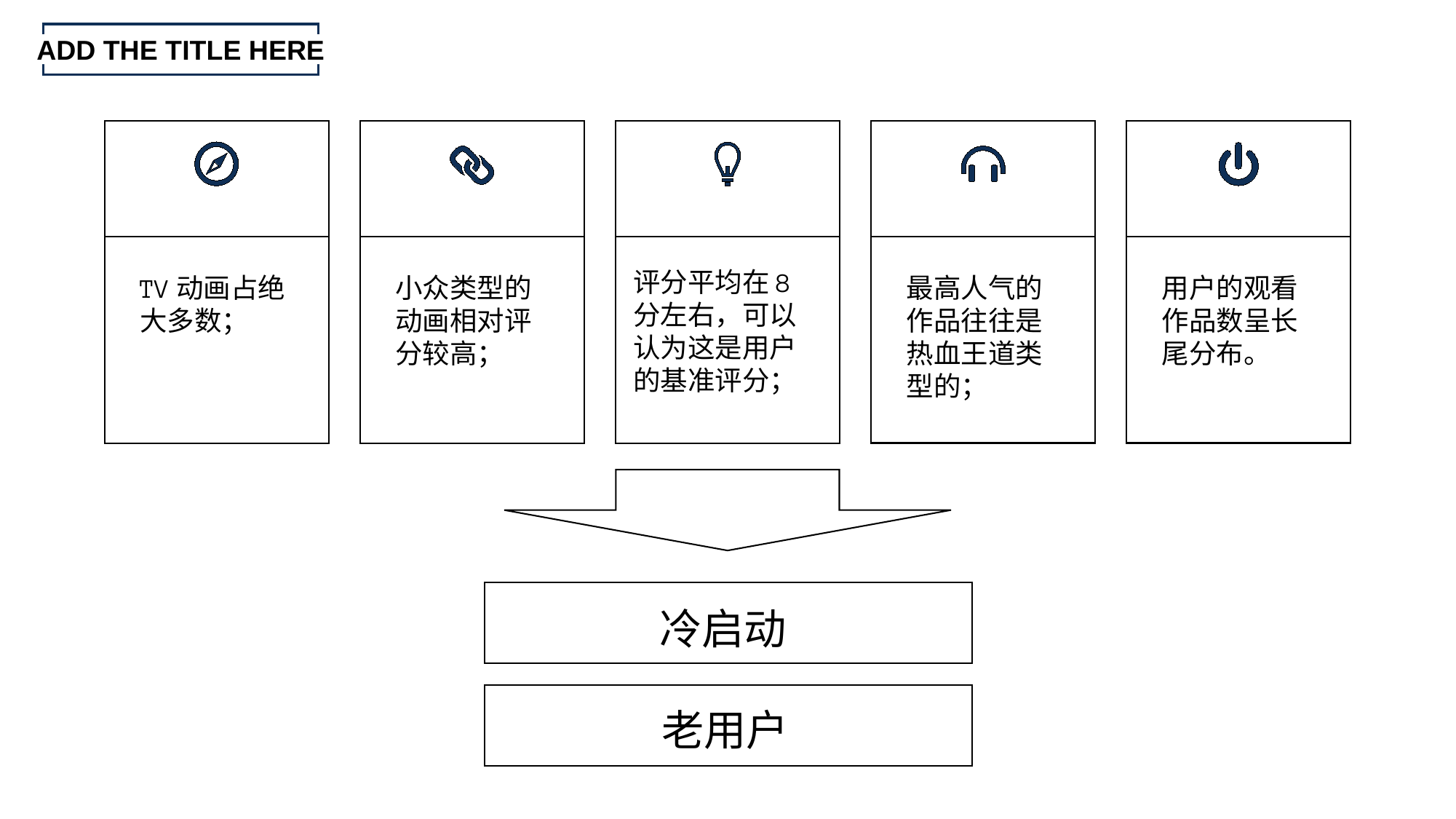

ADD THE TITLE HERE

TV动画占绝大多数；

小众类型的动画相对评分较高；

评分平均在8分左右，可以认为这是用户的基准评分；

最高人气的作品往往是热血王道类型的；

用户的观看作品数呈长尾分布。

冷启动

老用户